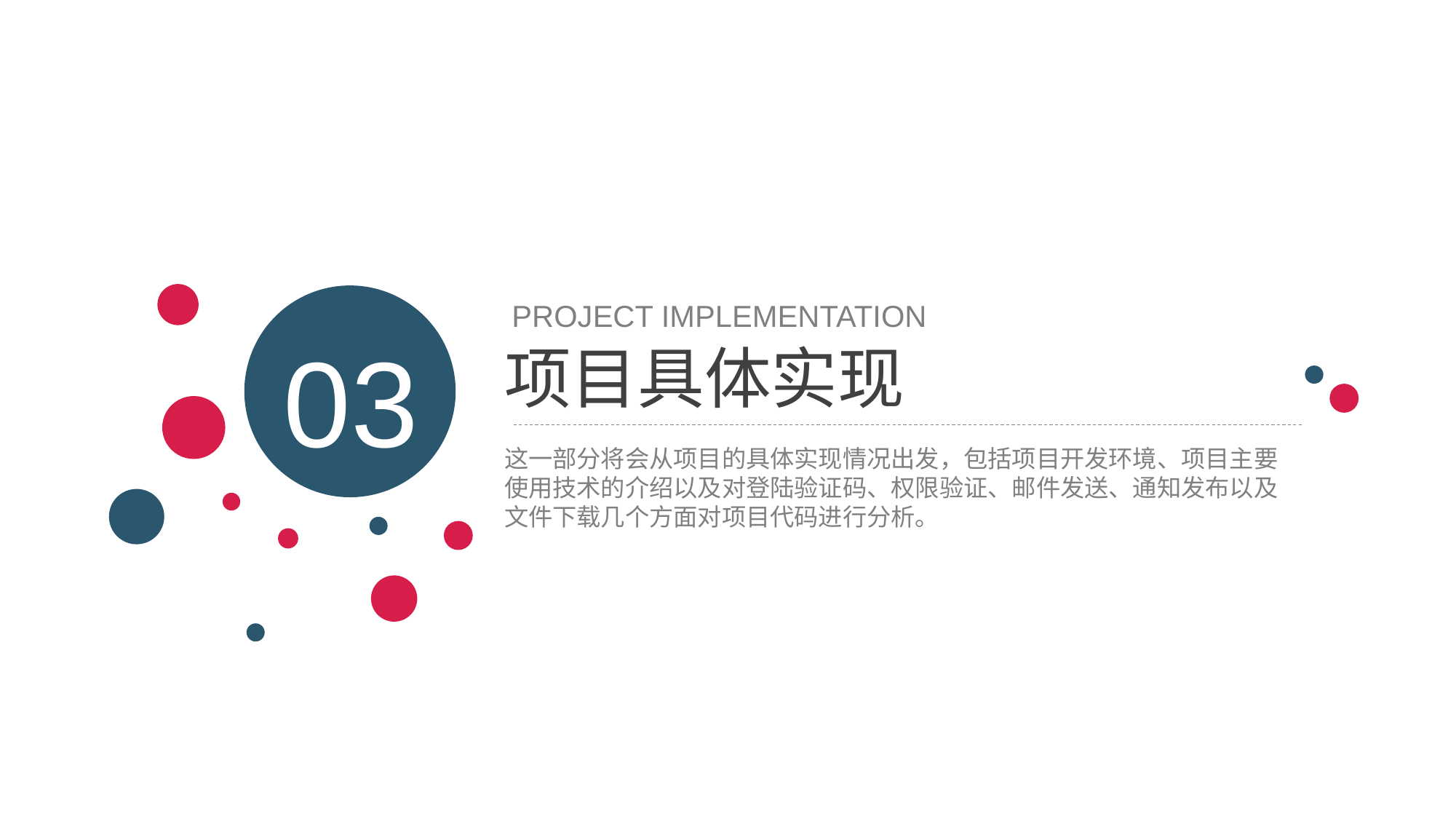

03
PROJECT IMPLEMENTATION
项目具体实现
这一部分将会从项目的具体实现情况出发，包括项目开发环境、项目主要使用技术的介绍以及对登陆验证码、权限验证、邮件发送、通知发布以及文件下载几个方面对项目代码进行分析。